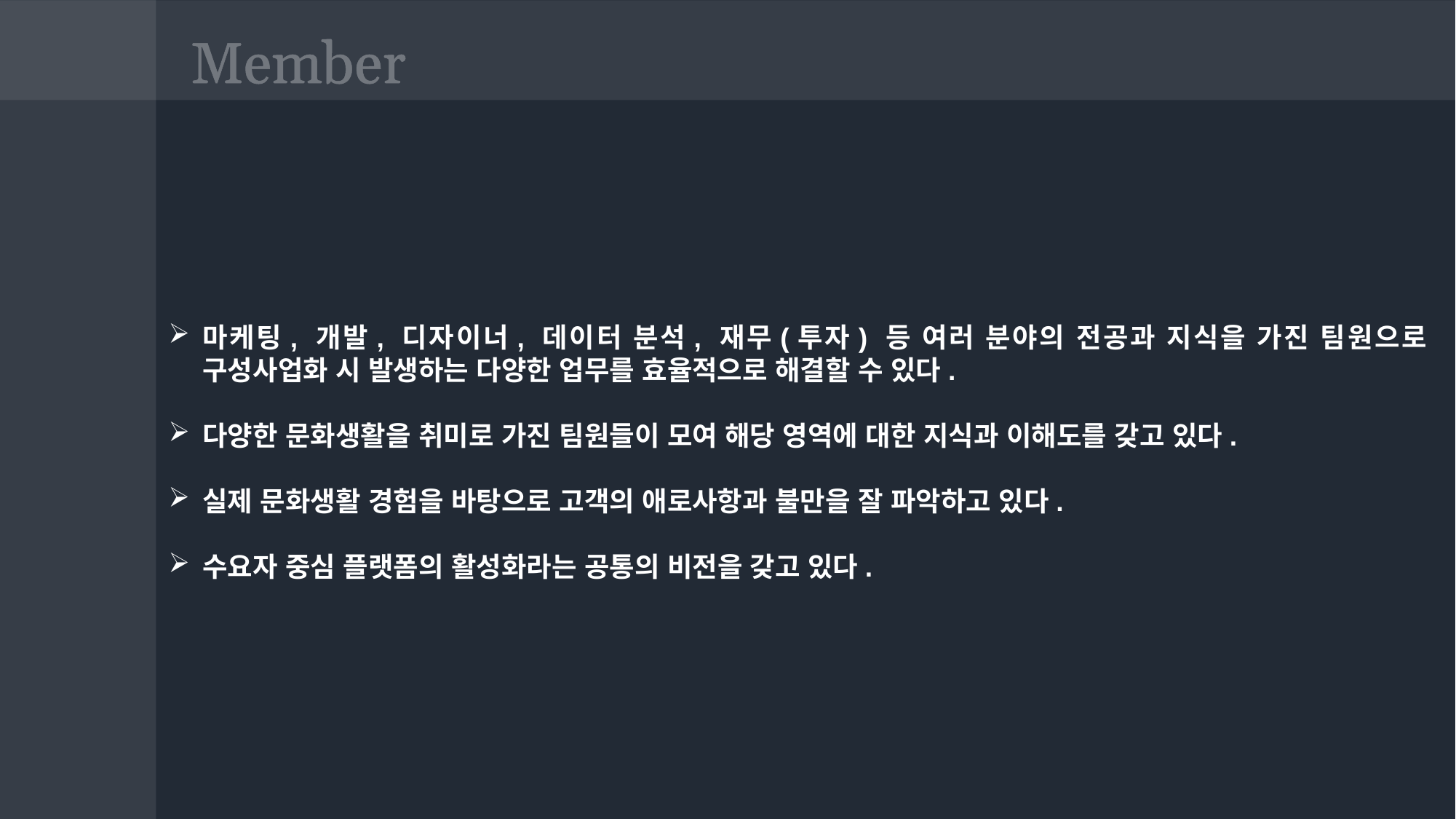

Member
마케팅, 개발, 디자이너, 데이터 분석, 재무(투자) 등 여러 분야의 전공과 지식을 가진 팀원으로 구성사업화 시 발생하는 다양한 업무를 효율적으로 해결할 수 있다.

다양한 문화생활을 취미로 가진 팀원들이 모여 해당 영역에 대한 지식과 이해도를 갖고 있다.

실제 문화생활 경험을 바탕으로 고객의 애로사항과 불만을 잘 파악하고 있다.

수요자 중심 플랫폼의 활성화라는 공통의 비전을 갖고 있다.